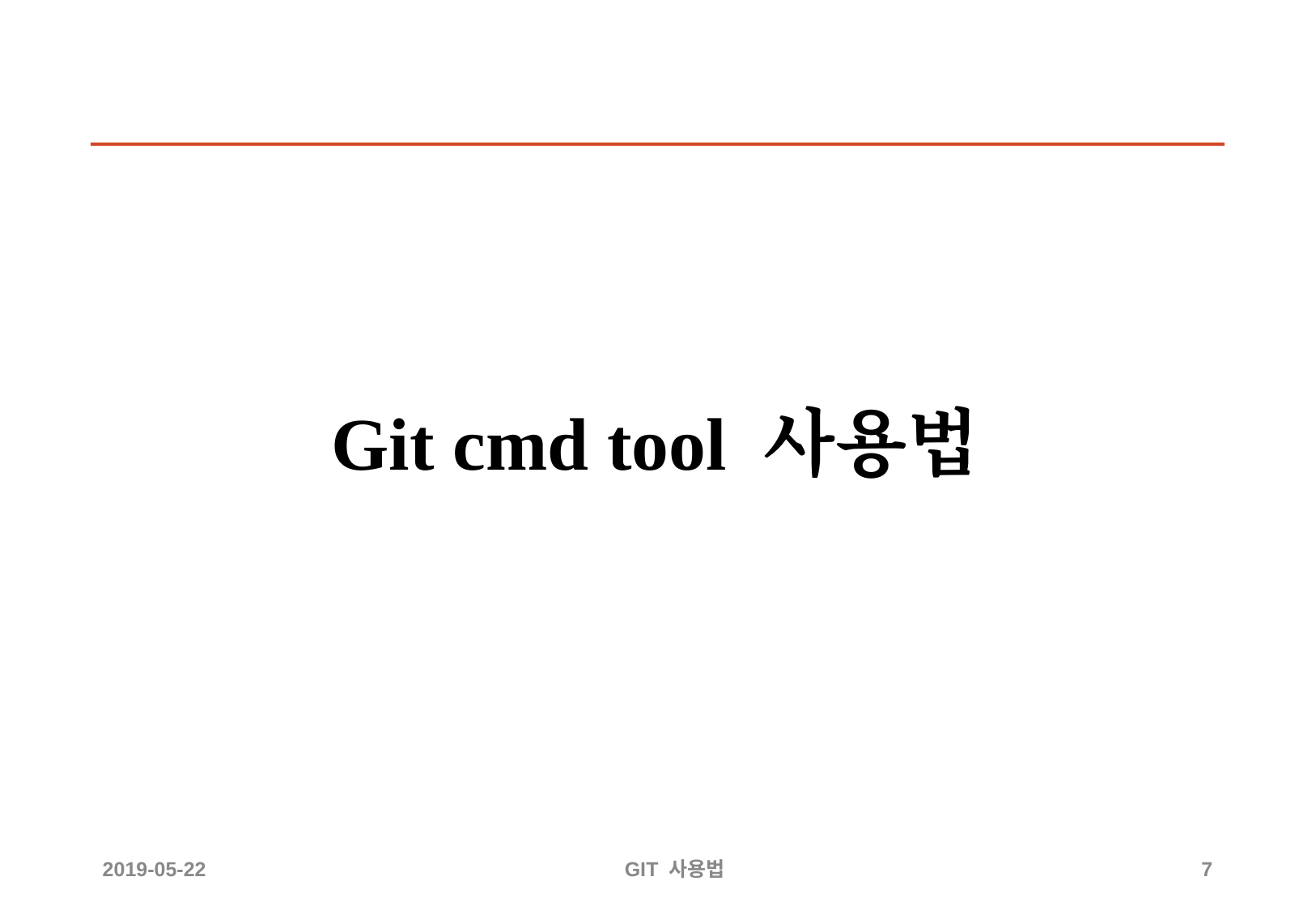

# Git cmd tool 사용법
2019-05-22
GIT 사용법
7